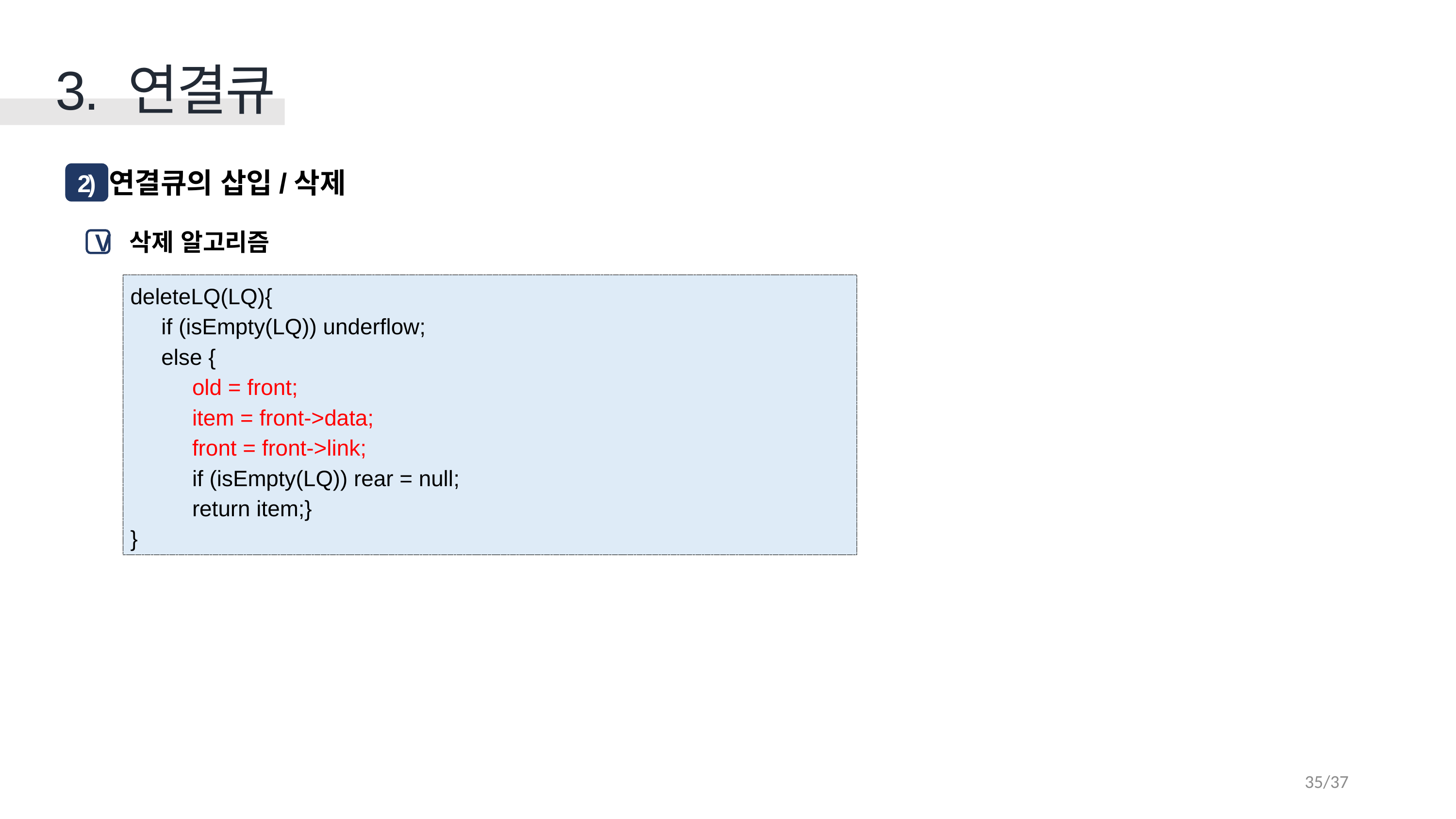

3. 연결큐

연결큐의 삽입/삭제
2)
 삭제 알고리즘
V
deleteLQ(LQ){
     if (isEmpty(LQ)) underflow;
     else {
          old = front;
          item = front->data;
          front = front->link;
          if (isEmpty(LQ)) rear = null;
          return item;}
}
35/37